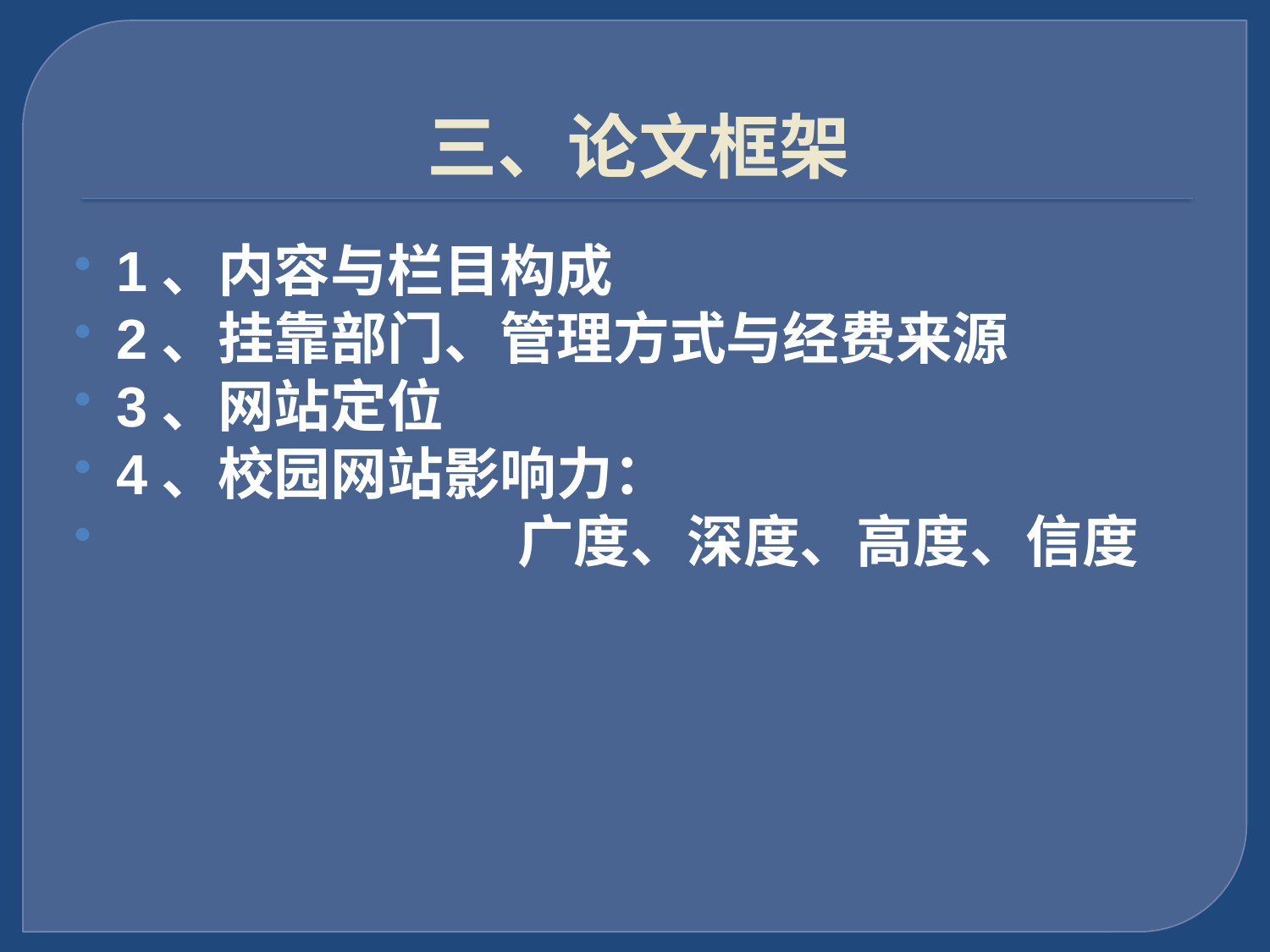

# 三、论文框架
1、内容与栏目构成
2、挂靠部门、管理方式与经费来源
3、网站定位
4、校园网站影响力：
                              广度、深度、高度、信度